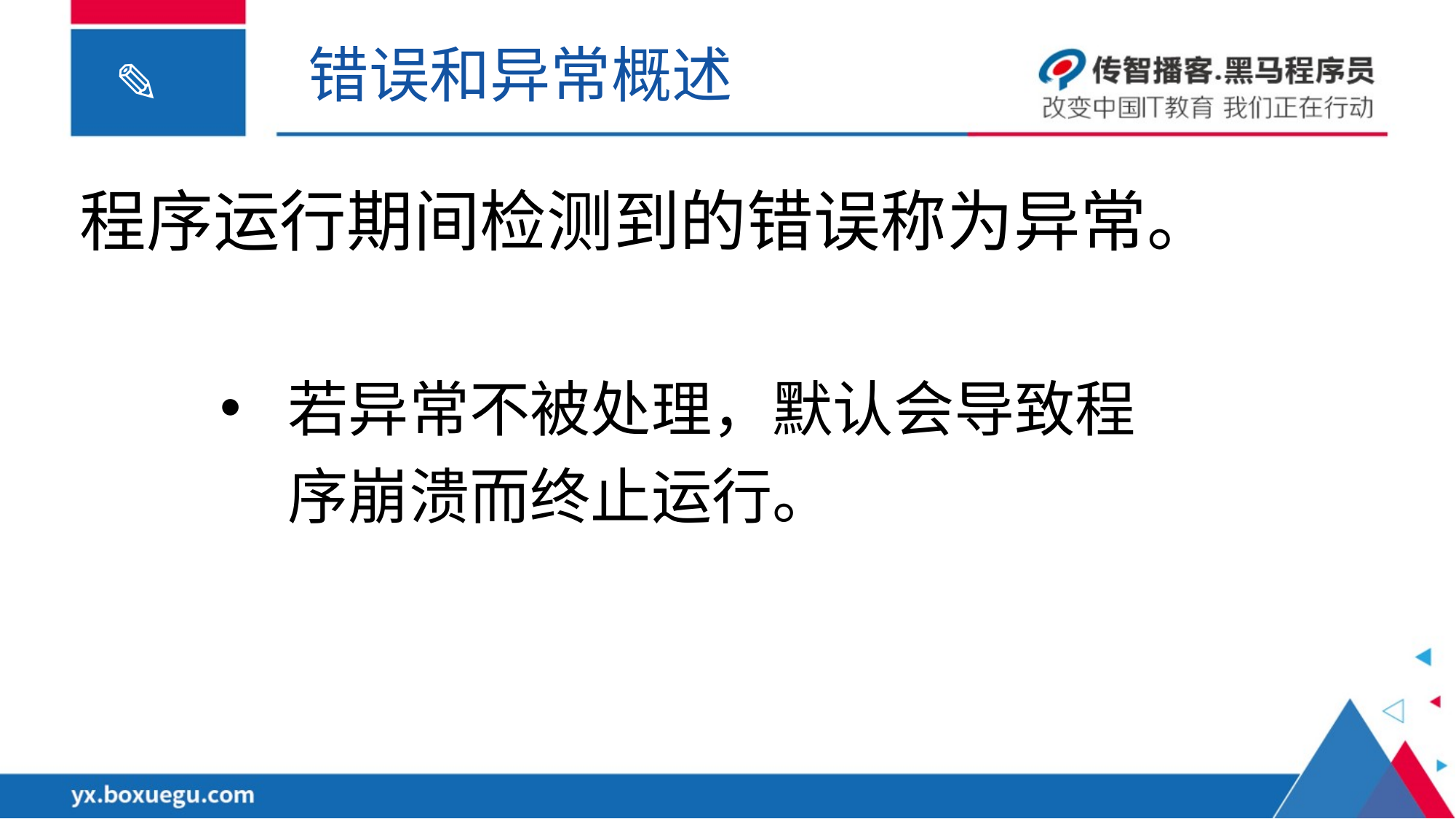

错误和异常概述
程序运行期间检测到的错误称为异常。
若异常不被处理，默认会导致程序崩溃而终止运行。